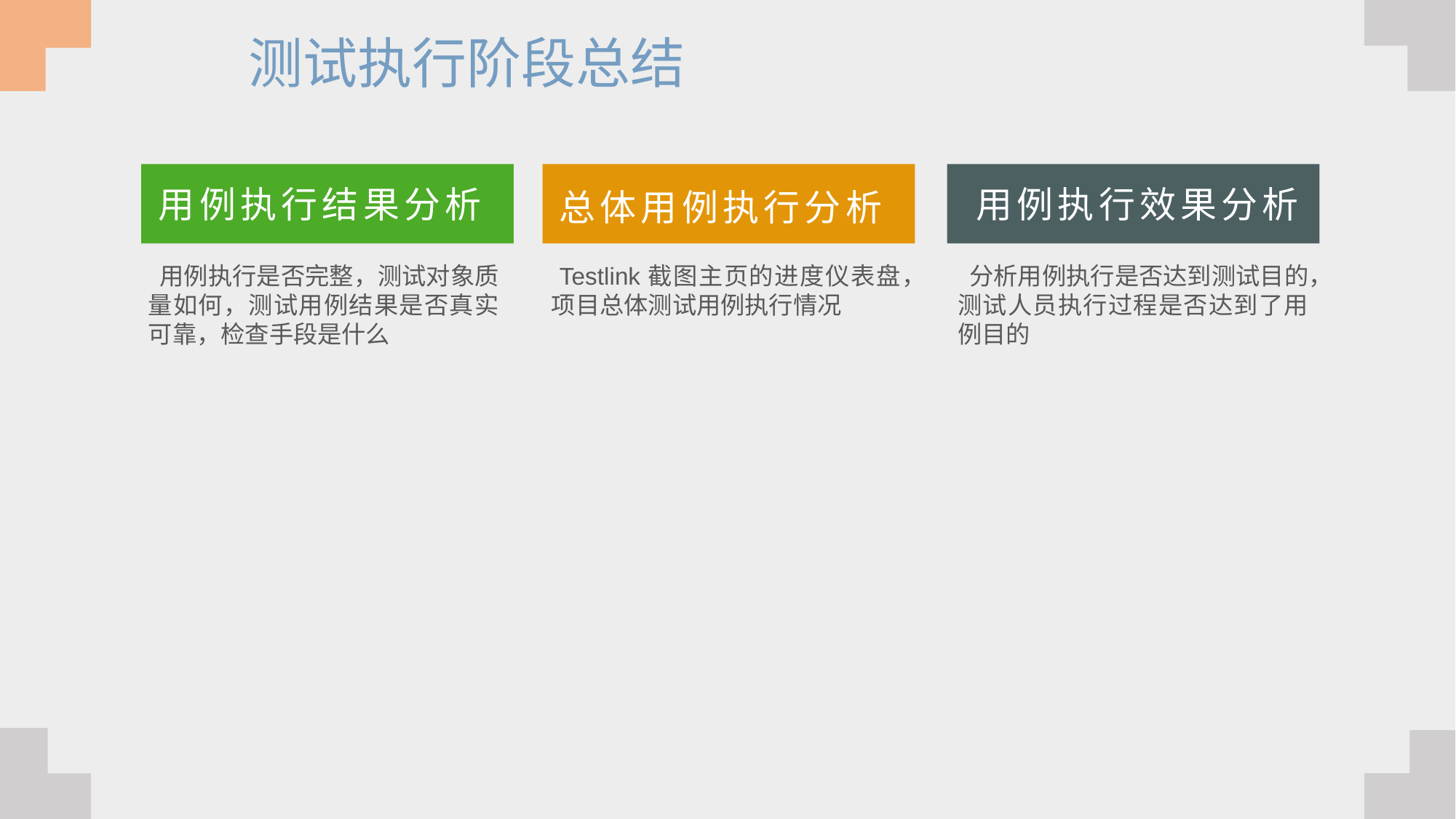

测试执行阶段总结

用例执行效果分析
用例执行结果分析
总体用例执行分析
 用例执行是否完整，测试对象质量如何，测试用例结果是否真实可靠，检查手段是什么
 Testlink截图主页的进度仪表盘，项目总体测试用例执行情况
 分析用例执行是否达到测试目的，测试人员执行过程是否达到了用例目的